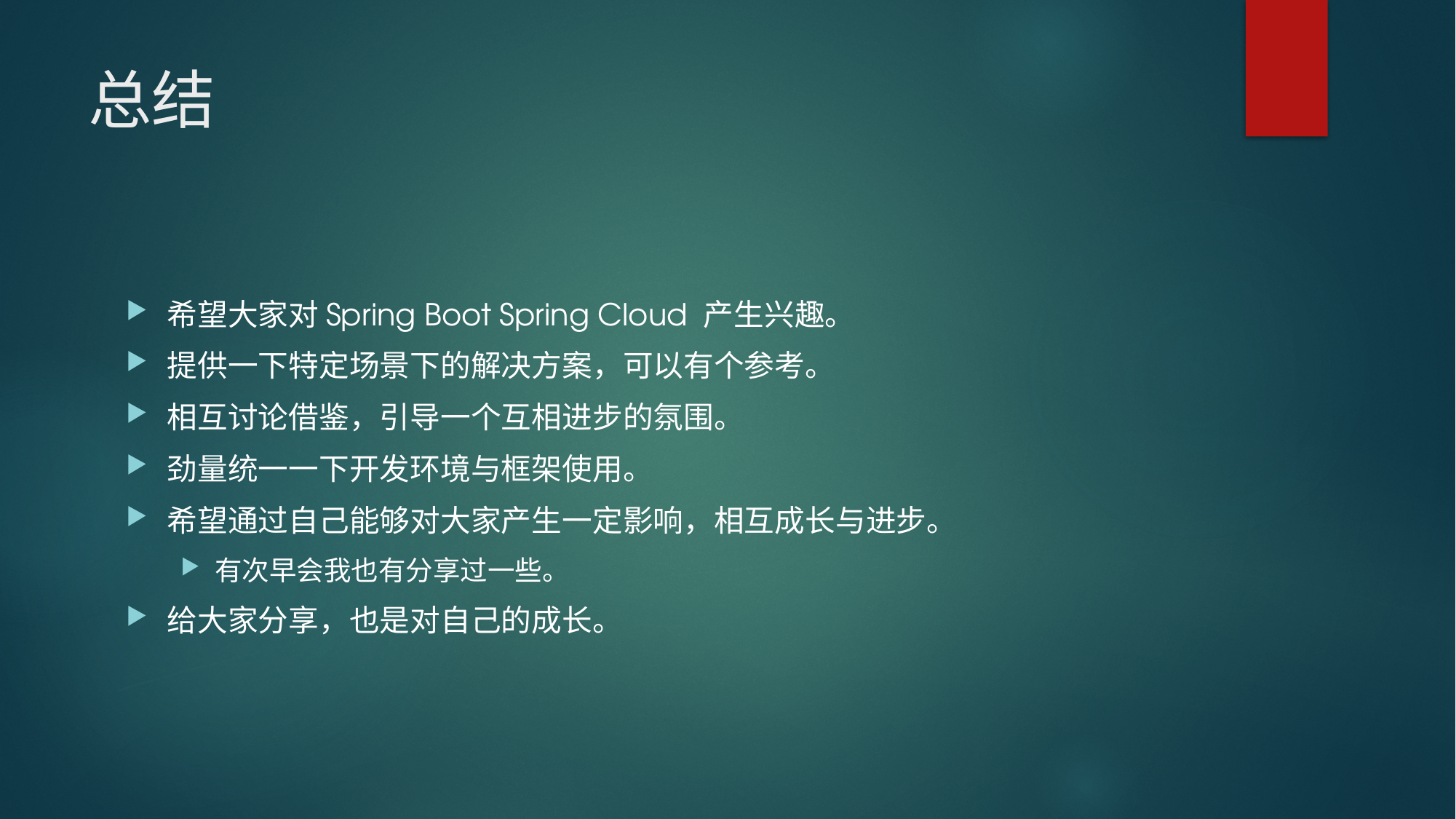

# 总结
希望大家对Spring Boot Spring Cloud 产生兴趣。
提供一下特定场景下的解决方案，可以有个参考。
相互讨论借鉴，引导一个互相进步的氛围。
劲量统一一下开发环境与框架使用。
希望通过自己能够对大家产生一定影响，相互成长与进步。
有次早会我也有分享过一些。
给大家分享，也是对自己的成长。